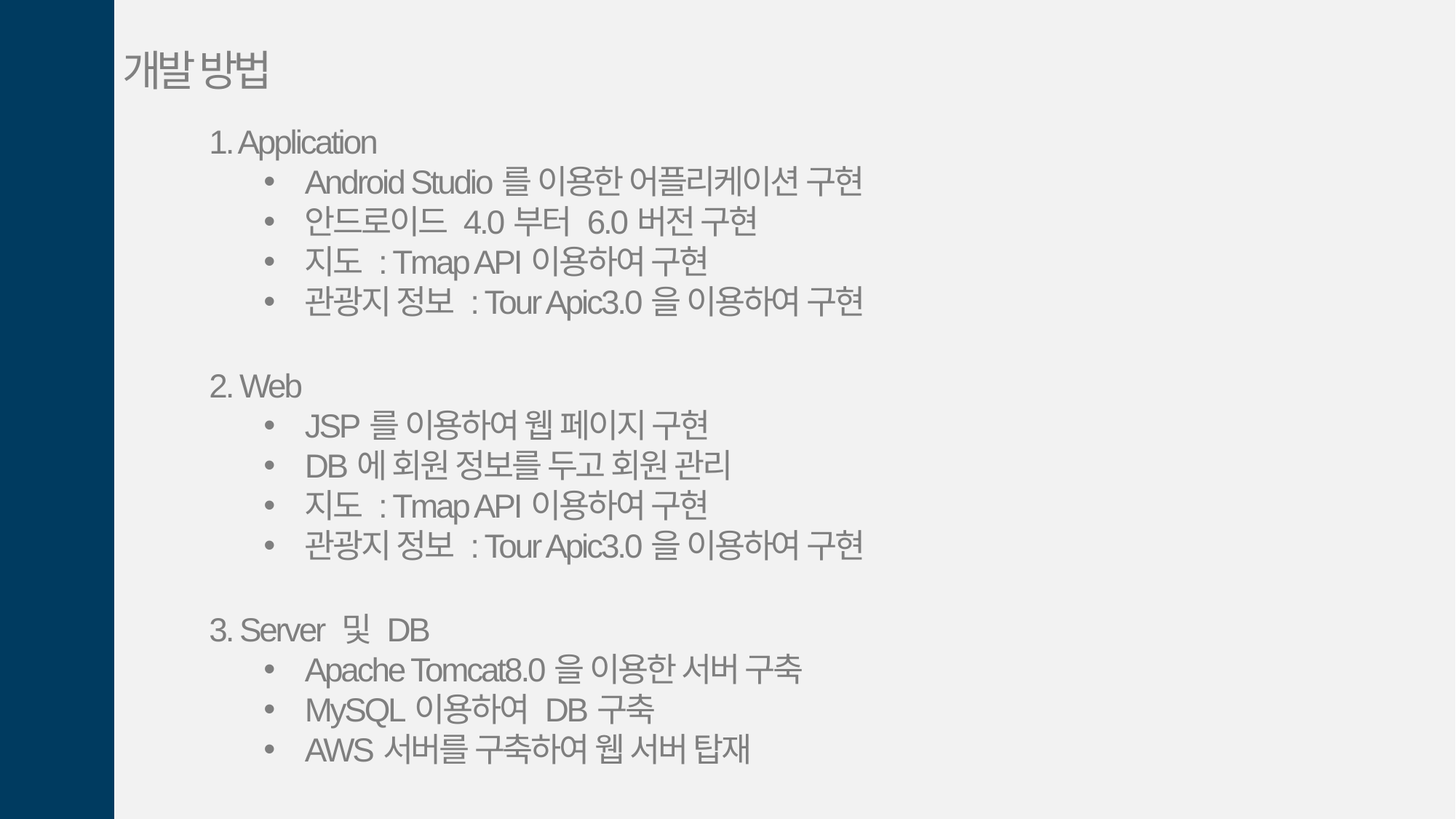

개발 방법
1. Application
Android Studio를 이용한 어플리케이션 구현
안드로이드 4.0부터 6.0버전 구현
지도 : Tmap API이용하여 구현
관광지 정보 : Tour Apic3.0을 이용하여 구현
2. Web
JSP를 이용하여 웹 페이지 구현
DB에 회원 정보를 두고 회원 관리
지도 : Tmap API이용하여 구현
관광지 정보 : Tour Apic3.0을 이용하여 구현
3. Server 및 DB
Apache Tomcat8.0을 이용한 서버 구축
MySQL이용하여 DB구축
AWS서버를 구축하여 웹 서버 탑재